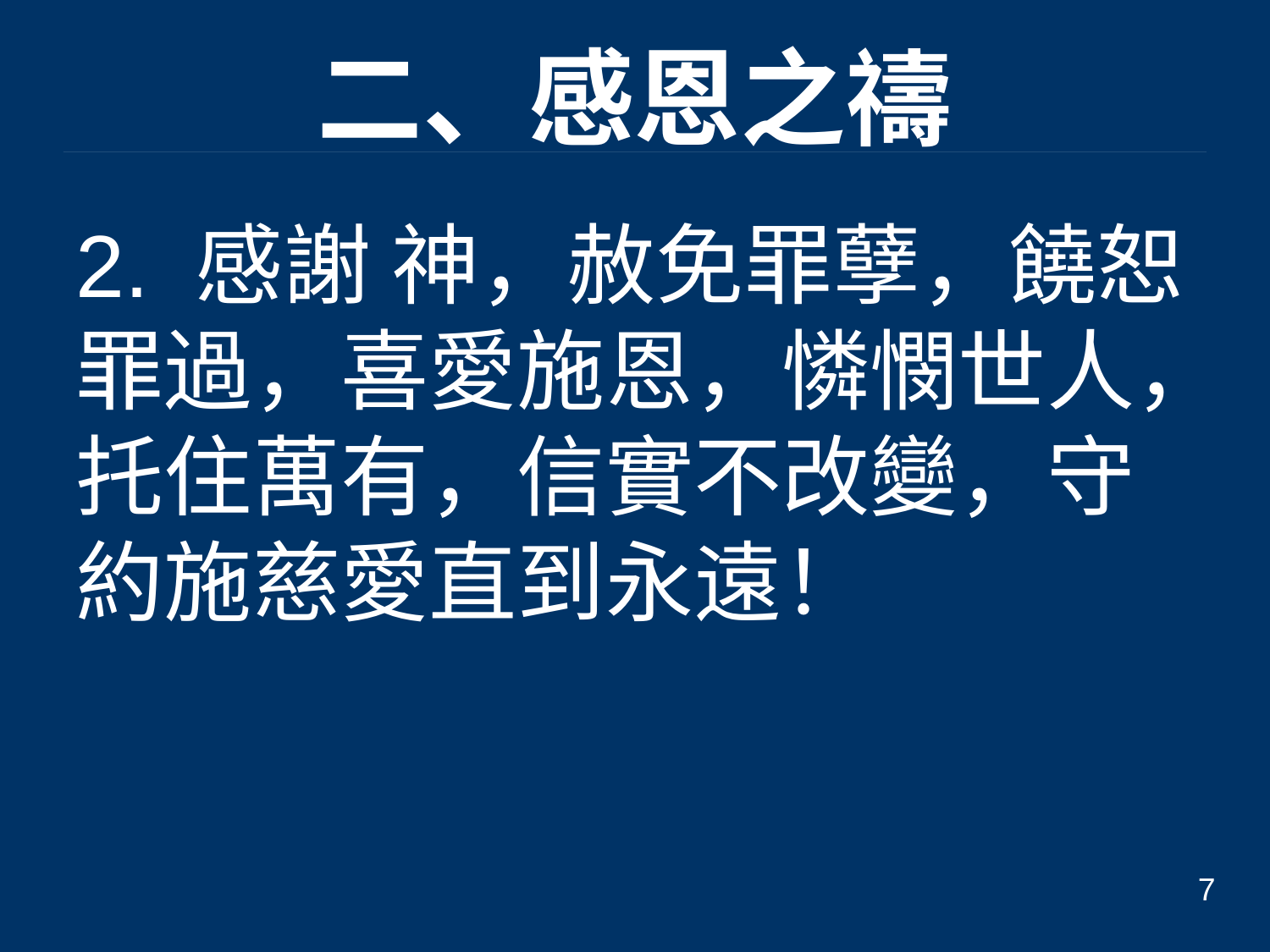

二、感恩之禱

2. 感謝 神，赦免罪孽，饒恕罪過，喜愛施恩，憐憫世人，托住萬有，信實不改變，守約施慈愛直到永遠！
7